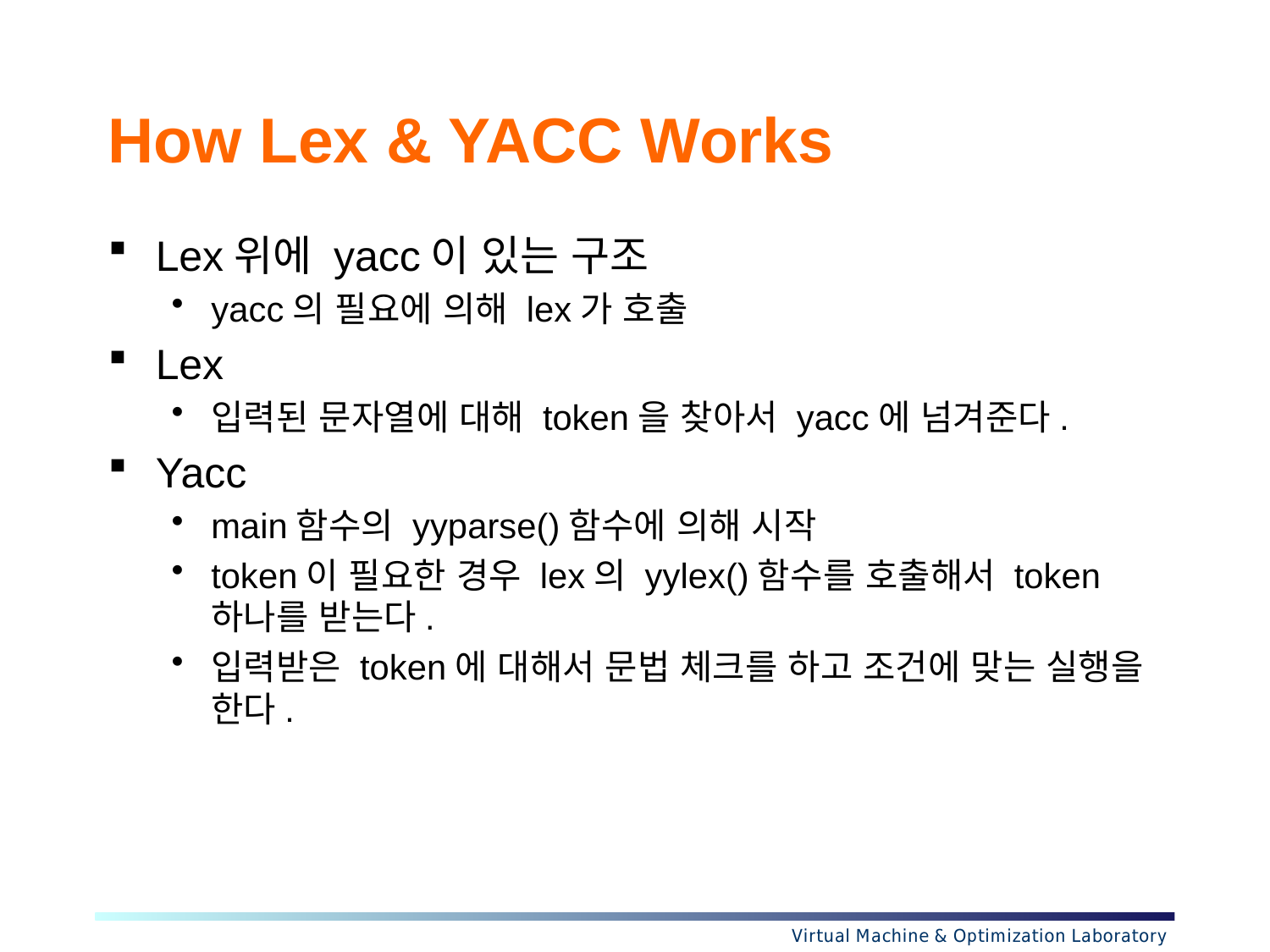

# How Lex & YACC Works
Lex위에 yacc이 있는 구조
yacc의 필요에 의해 lex가 호출
Lex
입력된 문자열에 대해 token을 찾아서 yacc에 넘겨준다.
Yacc
main함수의 yyparse()함수에 의해 시작
token이 필요한 경우 lex의 yylex()함수를 호출해서 token 하나를 받는다.
입력받은 token에 대해서 문법 체크를 하고 조건에 맞는 실행을 한다.